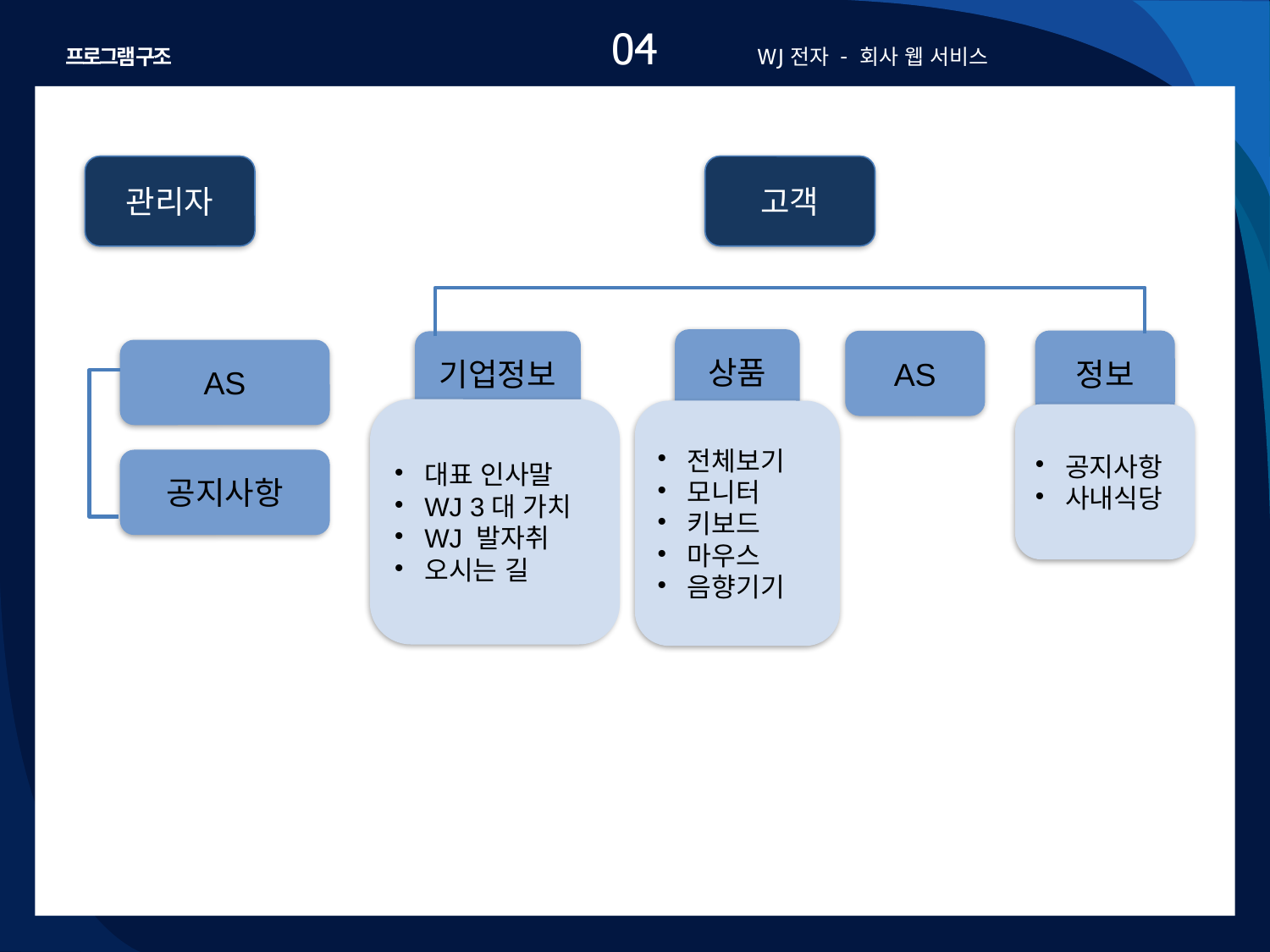

04
프로그램 구조
WJ전자 - 회사 웹 서비스

관리자
고객
상품
정보
AS
기업정보
AS

대표 인사말
WJ 3대 가치
WJ 발자취
오시는 길
전체보기
모니터
키보드
마우스
음향기기
공지사항
사내식당
공지사항